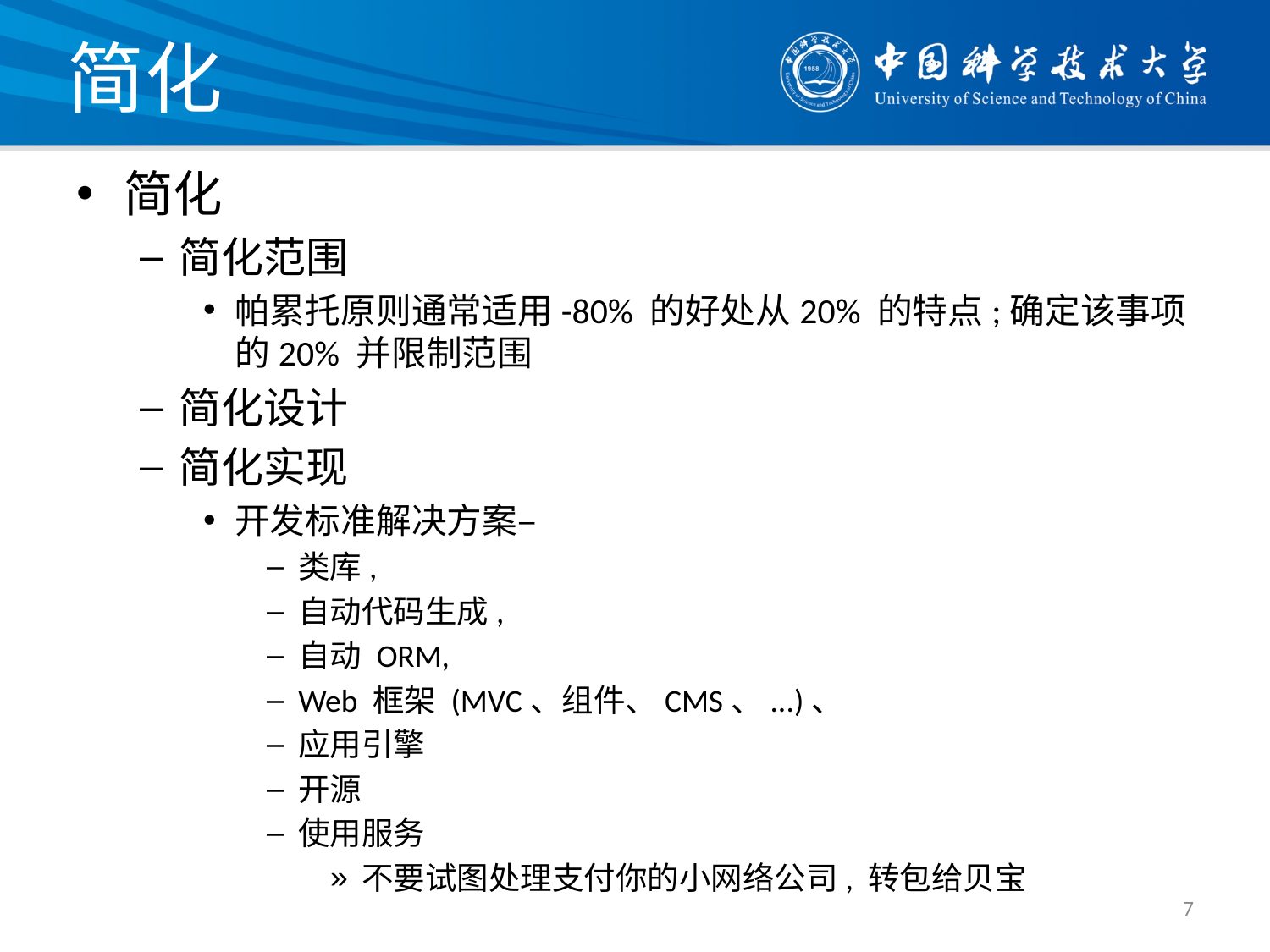

# 简化
简化
简化范围
帕累托原则通常适用-80% 的好处从20% 的特点;确定该事项的20% 并限制范围
简化设计
简化实现
开发标准解决方案–
类库,
自动代码生成,
自动 ORM,
Web 框架 (MVC、组件、CMS、...)、
应用引擎
开源
使用服务
不要试图处理支付你的小网络公司, 转包给贝宝
7